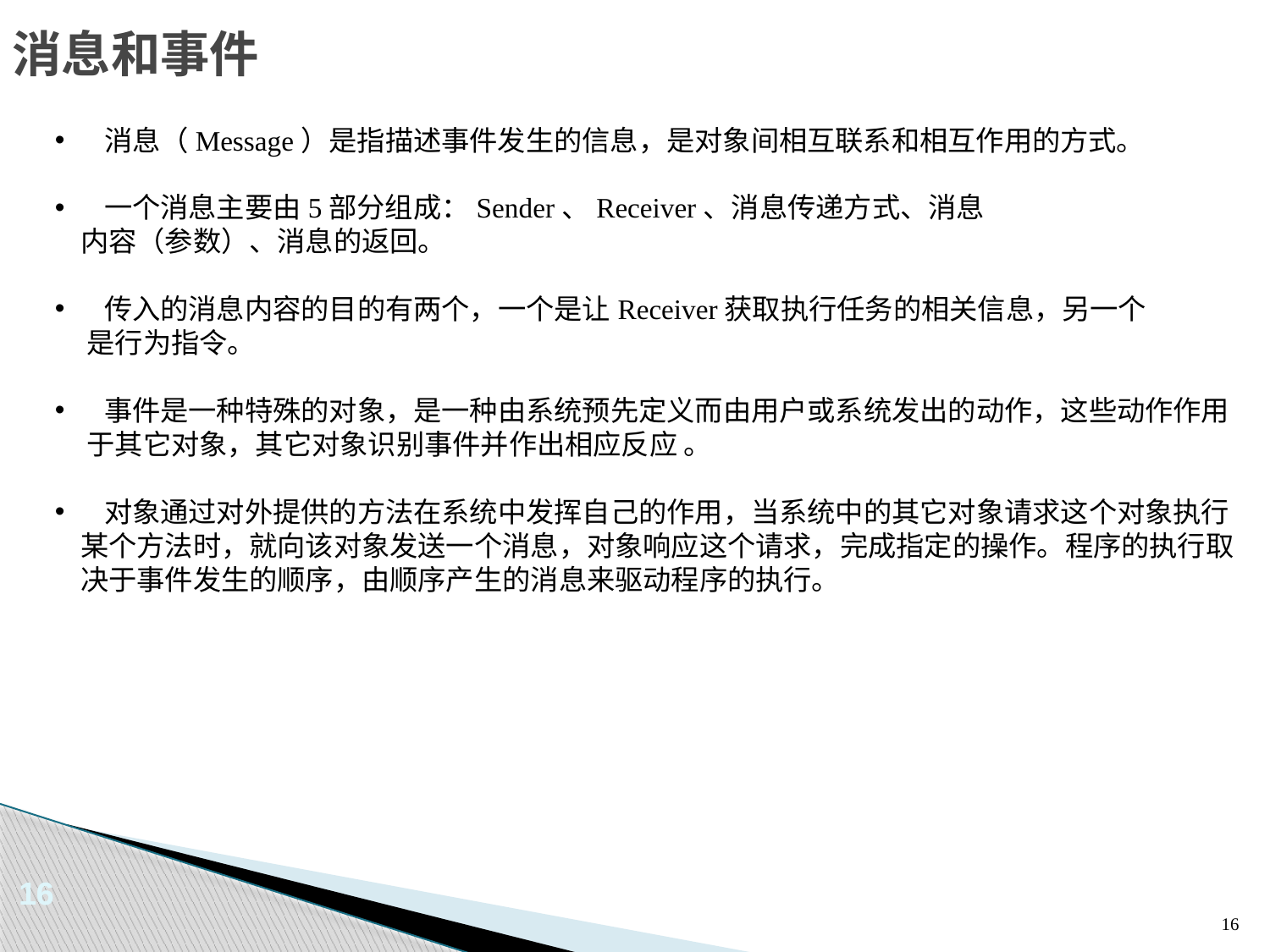

# 消息和事件
  消息（Message）是指描述事件发生的信息，是对象间相互联系和相互作用的方式。

  一个消息主要由5部分组成：Sender、Receiver、消息传递方式、消息
   内容（参数）、消息的返回。

  传入的消息内容的目的有两个，一个是让Receiver获取执行任务的相关信息，另一个
    是行为指令。

  事件是一种特殊的对象，是一种由系统预先定义而由用户或系统发出的动作，这些动作作用
    于其它对象，其它对象识别事件并作出相应反应 。

  对象通过对外提供的方法在系统中发挥自己的作用，当系统中的其它对象请求这个对象执行
   某个方法时，就向该对象发送一个消息，对象响应这个请求，完成指定的操作。程序的执行取
   决于事件发生的顺序，由顺序产生的消息来驱动程序的执行。

16